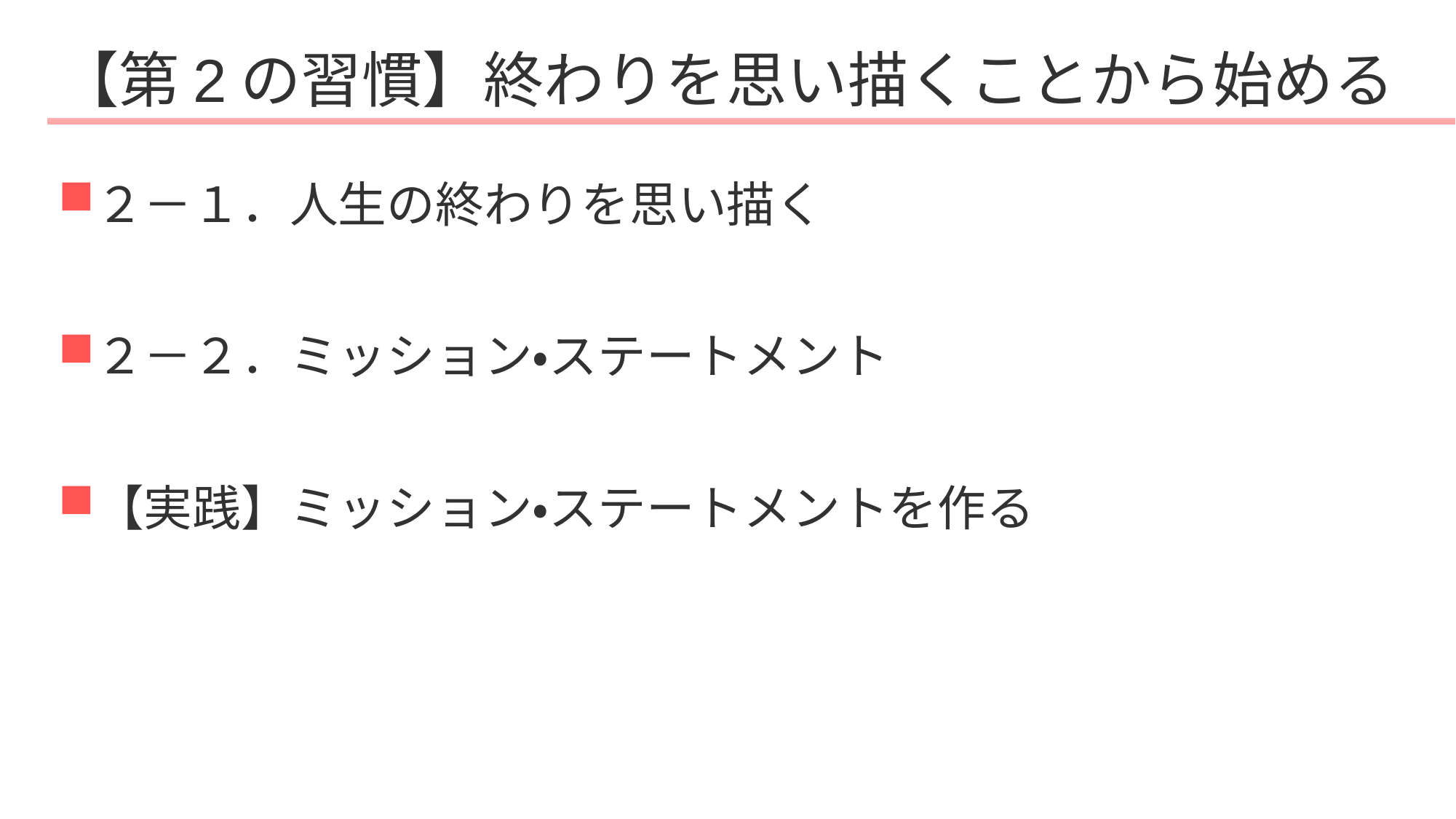

# 【第2の習慣】終わりを思い描くことから始める
２－１．人生の終わりを思い描く
２－２．ミッション・ステートメント
【実践】ミッション・ステートメントを作る
31